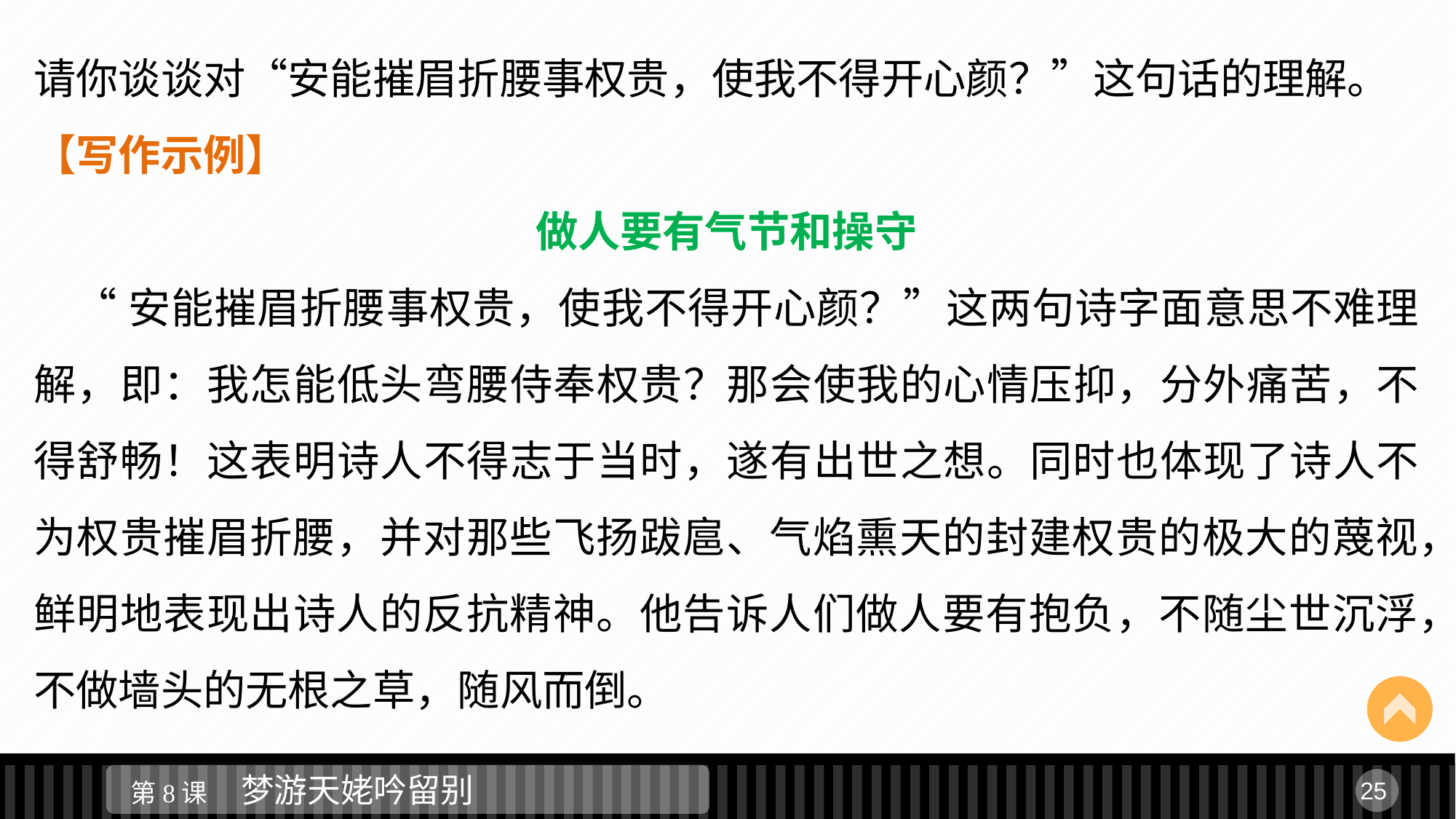

请你谈谈对“安能摧眉折腰事权贵，使我不得开心颜？”这句话的理解。
【写作示例】
做人要有气节和操守
    “安能摧眉折腰事权贵，使我不得开心颜？”这两句诗字面意思不难理解，即：我怎能低头弯腰侍奉权贵？那会使我的心情压抑，分外痛苦，不得舒畅！这表明诗人不得志于当时，遂有出世之想。同时也体现了诗人不为权贵摧眉折腰，并对那些飞扬跋扈、气焰熏天的封建权贵的极大的蔑视，鲜明地表现出诗人的反抗精神。他告诉人们做人要有抱负，不随尘世沉浮，不做墙头的无根之草，随风而倒。